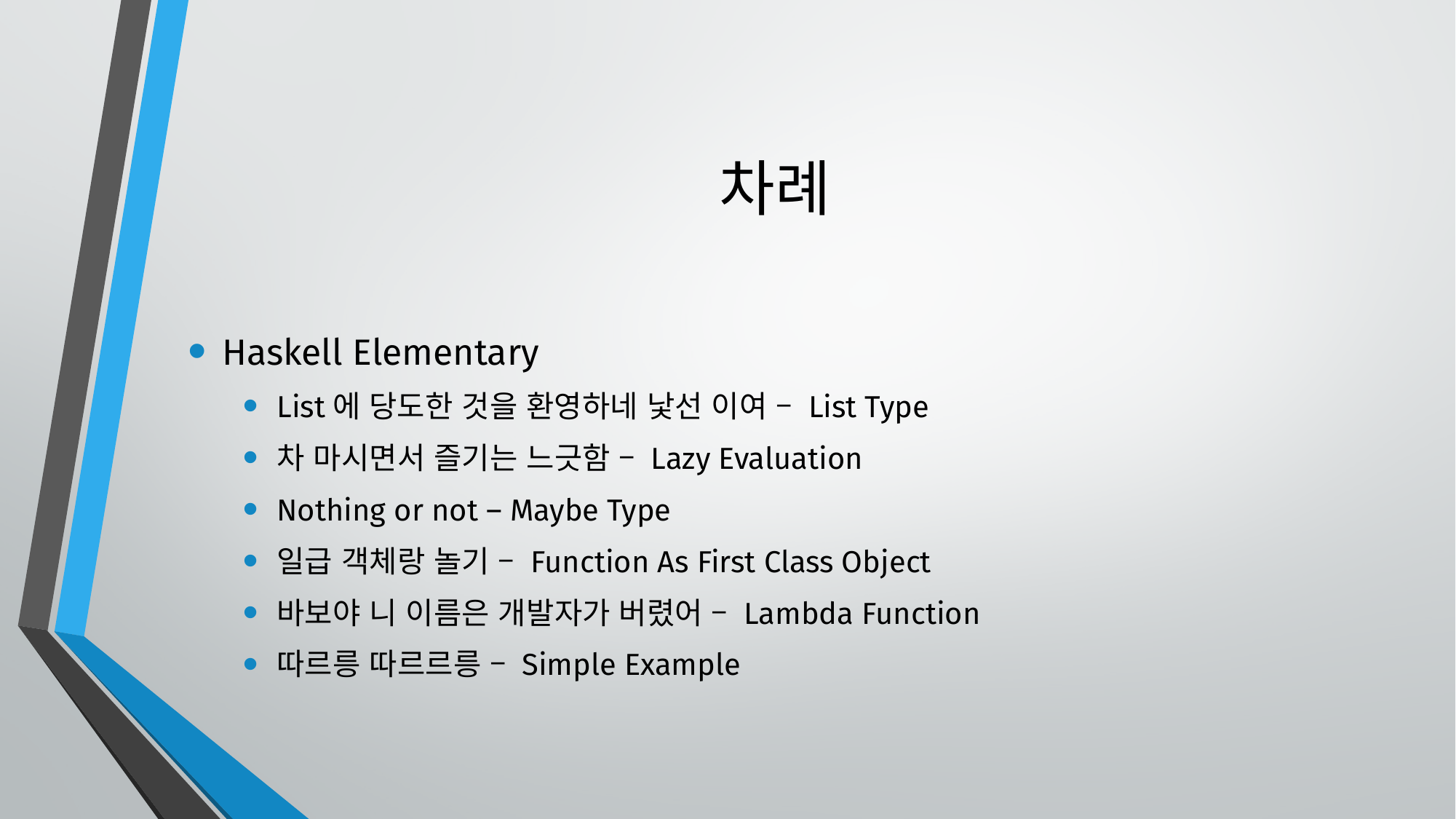

# 차례
Haskell Elementary
List에 당도한 것을 환영하네 낯선 이여 – List Type
차 마시면서 즐기는 느긋함 – Lazy Evaluation
Nothing or not – Maybe Type
일급 객체랑 놀기 – Function As First Class Object
바보야 니 이름은 개발자가 버렸어 – Lambda Function
따르릉 따르르릉 – Simple Example